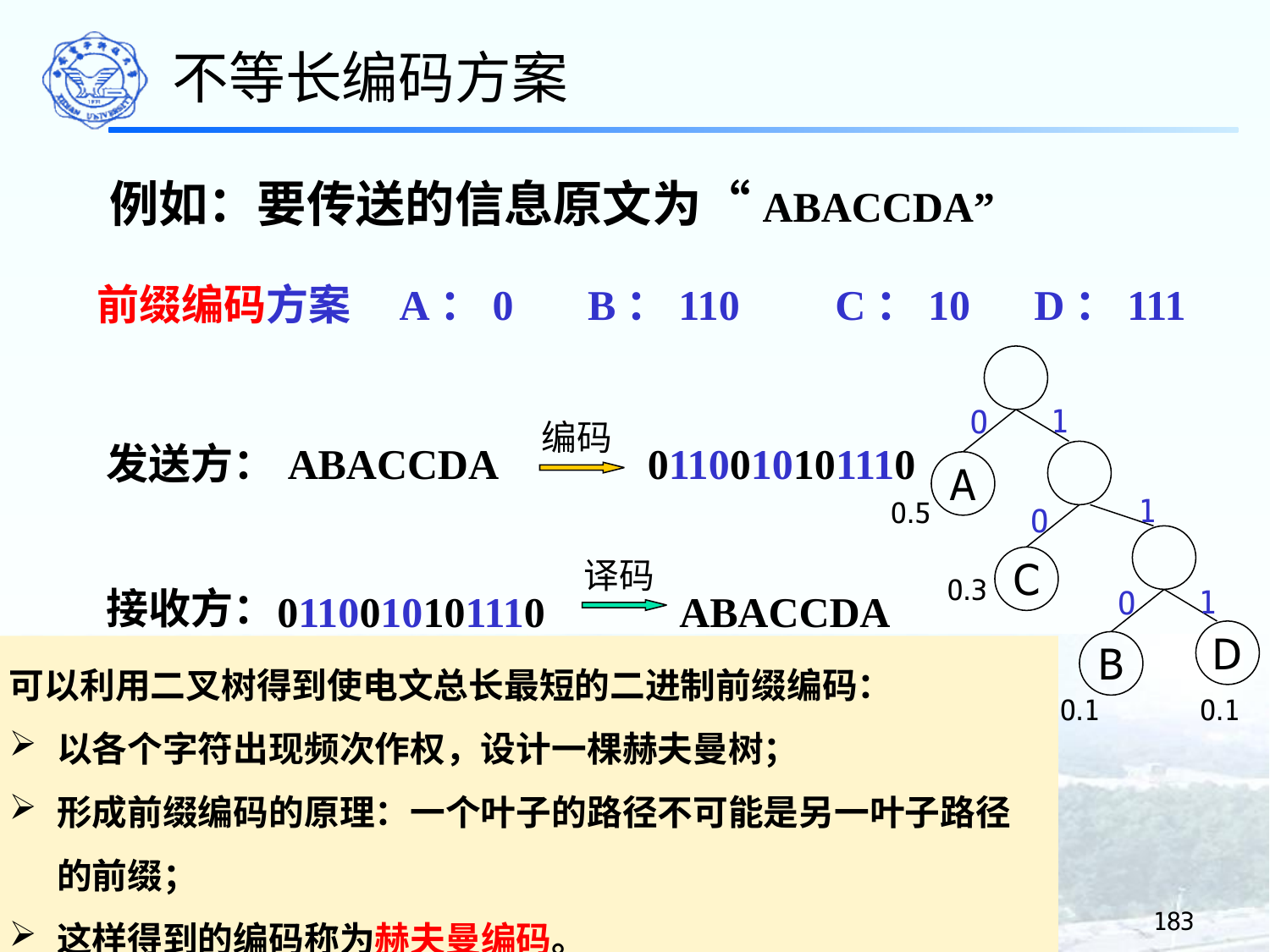

不等长编码方案
 例如：要传送的信息原文为“ABACCDA”
前缀编码方案    A：0       B：110         C：10      D：111

A
0.5

C

D
B
1
0
编码
 发送方：
 ABACCDA
0110010101110

1
0
译码
0.3
 接收方：
1
0
0110010101110
 ABACCDA

可以利用二叉树得到使电文总长最短的二进制前缀编码：
以各个字符出现频次作权，设计一棵赫夫曼树；
形成前缀编码的原理：一个叶子的路径不可能是另一叶子路径的前缀；
这样得到的编码称为赫夫曼编码。
0.1
0.1
183